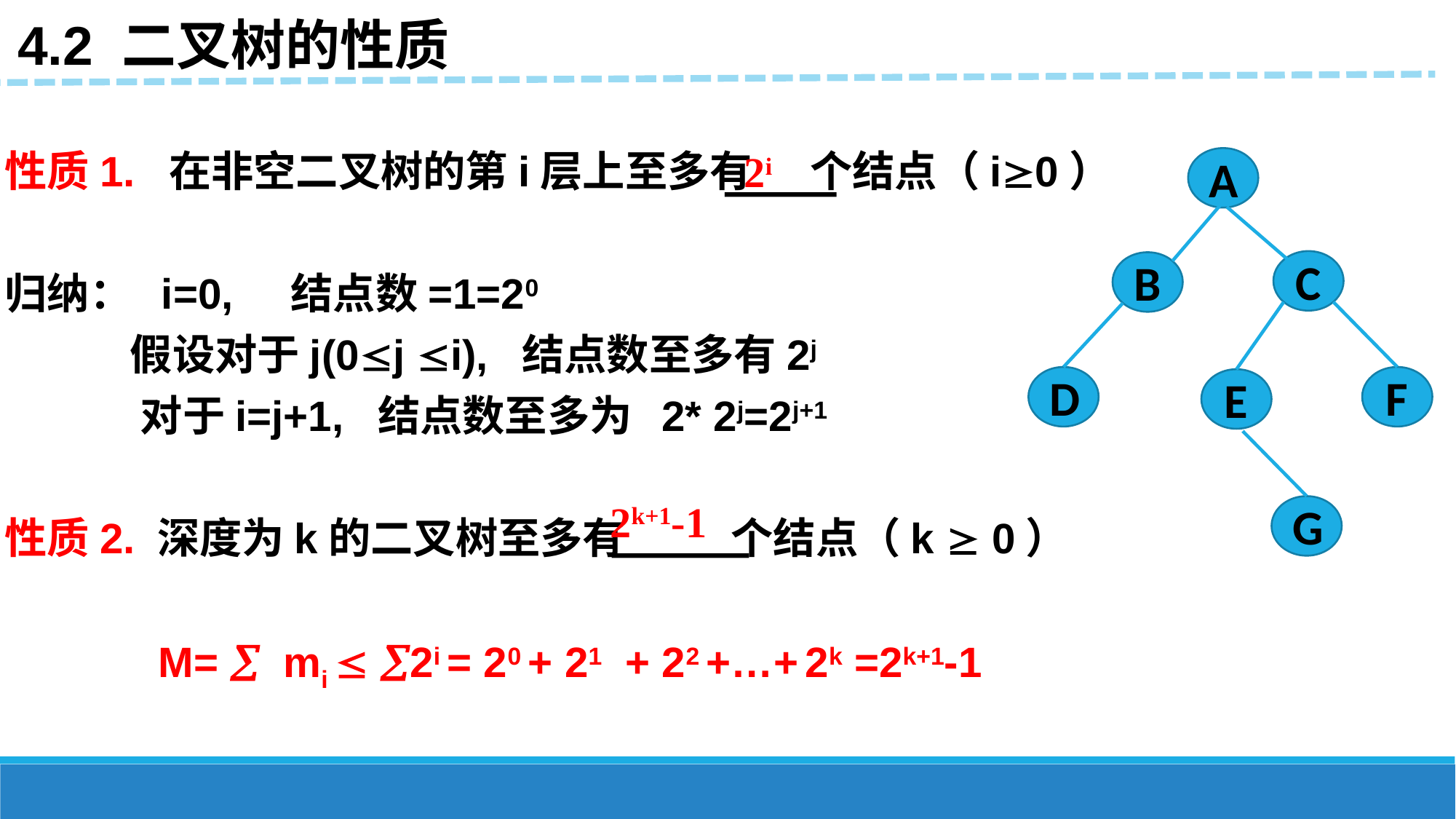

4.2 二叉树的性质
性质1.  在非空二叉树的第i层上至多有      个结点（i≥0）

归纳：  i=0,    结点数=1=20
                   假设对于j(0≤j ≤i),  结点数至多有2j
             对于i=j+1,  结点数至多为  2* 2j=2j+1

性质2. 深度为k的二叉树至多有           个结点（k ≥ 0）

             M= ∑  mi ≤ ∑2i = 20 + 21  + 22 +…+ 2k =2k+1-1

2i
A
C
B
D
F
E
G

2k+1-1